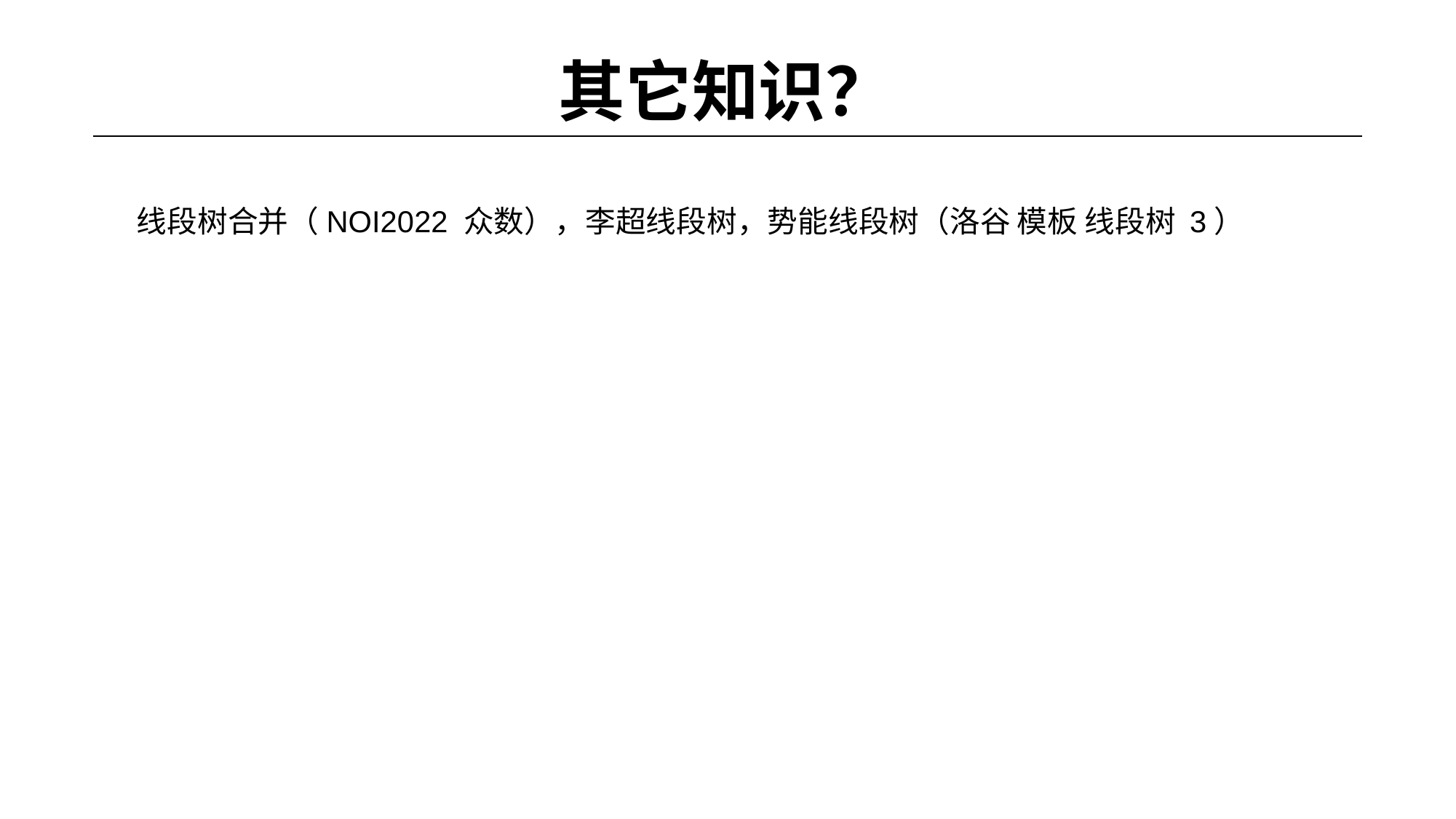

# 其它知识？
线段树合并（NOI2022 众数），李超线段树，势能线段树（洛谷 模板 线段树 3）